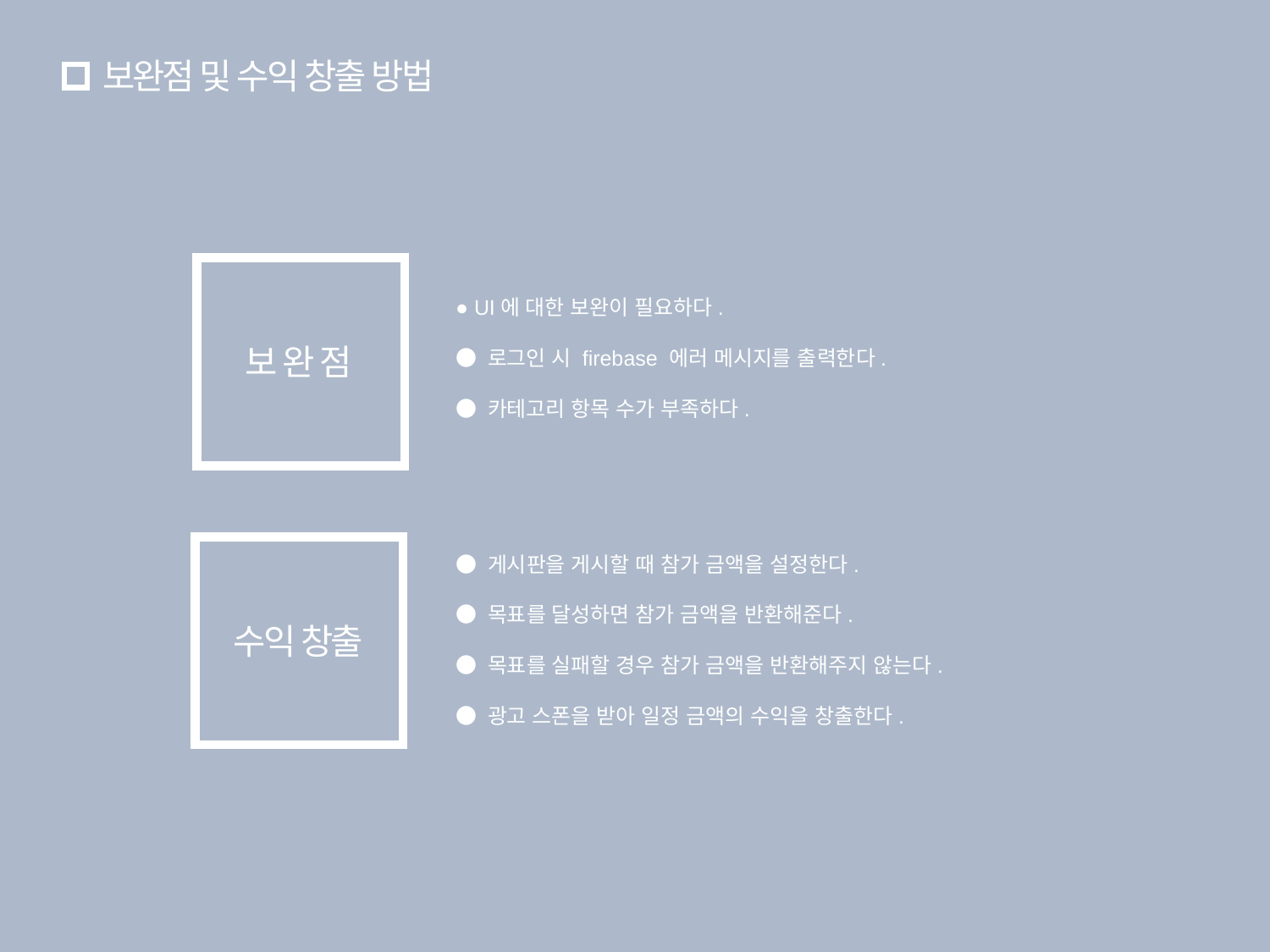

# 보완점 및 수익 창출 방법

● UI에 대한 보완이 필요하다.

● 로그인 시 firebase 에러 메시지를 출력한다.

● 카테고리 항목 수가 부족하다.
보 완 점

● 게시판을 게시할 때 참가 금액을 설정한다.

● 목표를 달성하면 참가 금액을 반환해준다.

● 목표를 실패할 경우 참가 금액을 반환해주지 않는다.

● 광고 스폰을 받아 일정 금액의 수익을 창출한다.
수익 창출